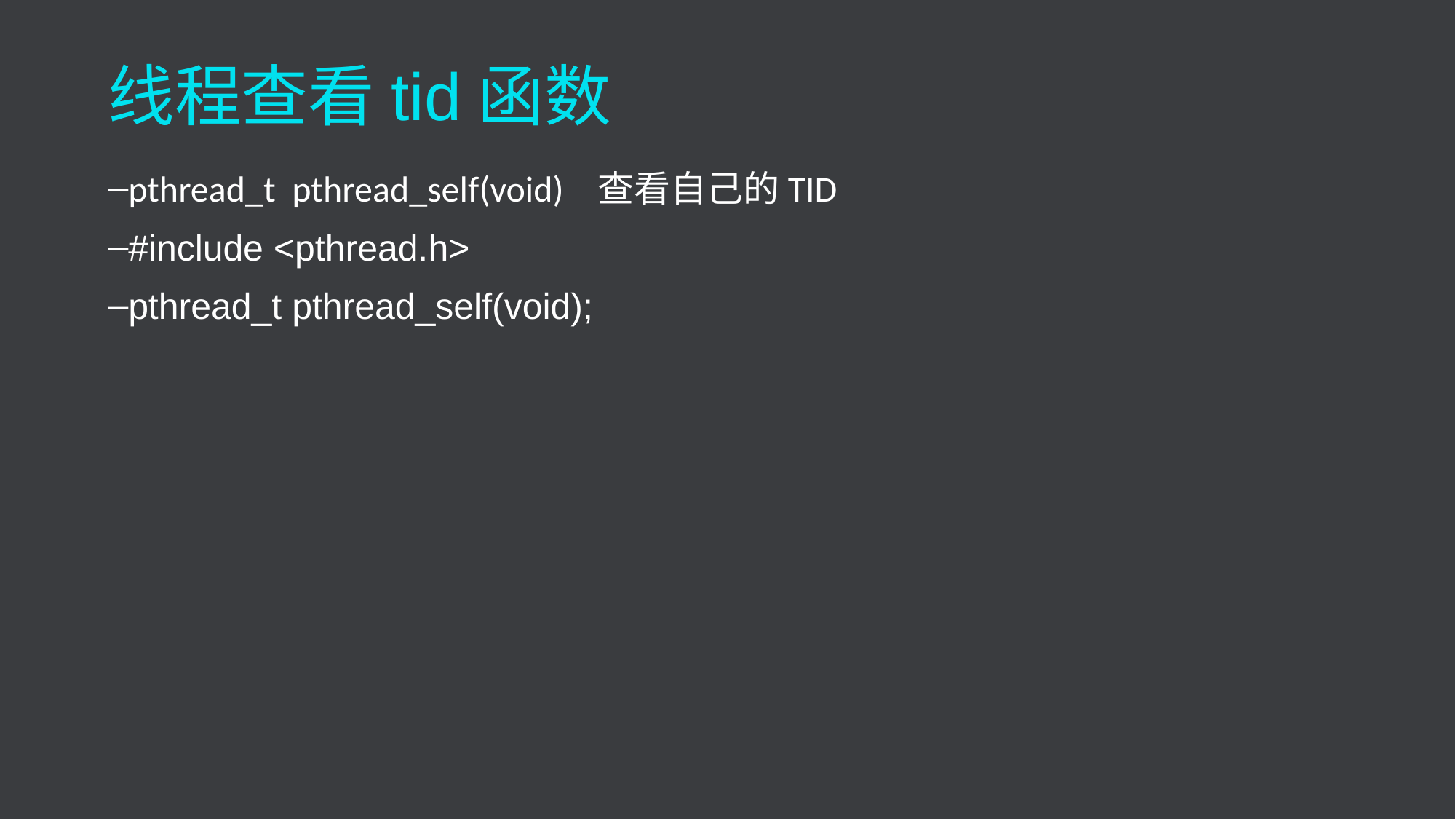

线程查看tid函数
pthread_t  pthread_self(void)   查看自己的TID
#include <pthread.h>
pthread_t pthread_self(void);